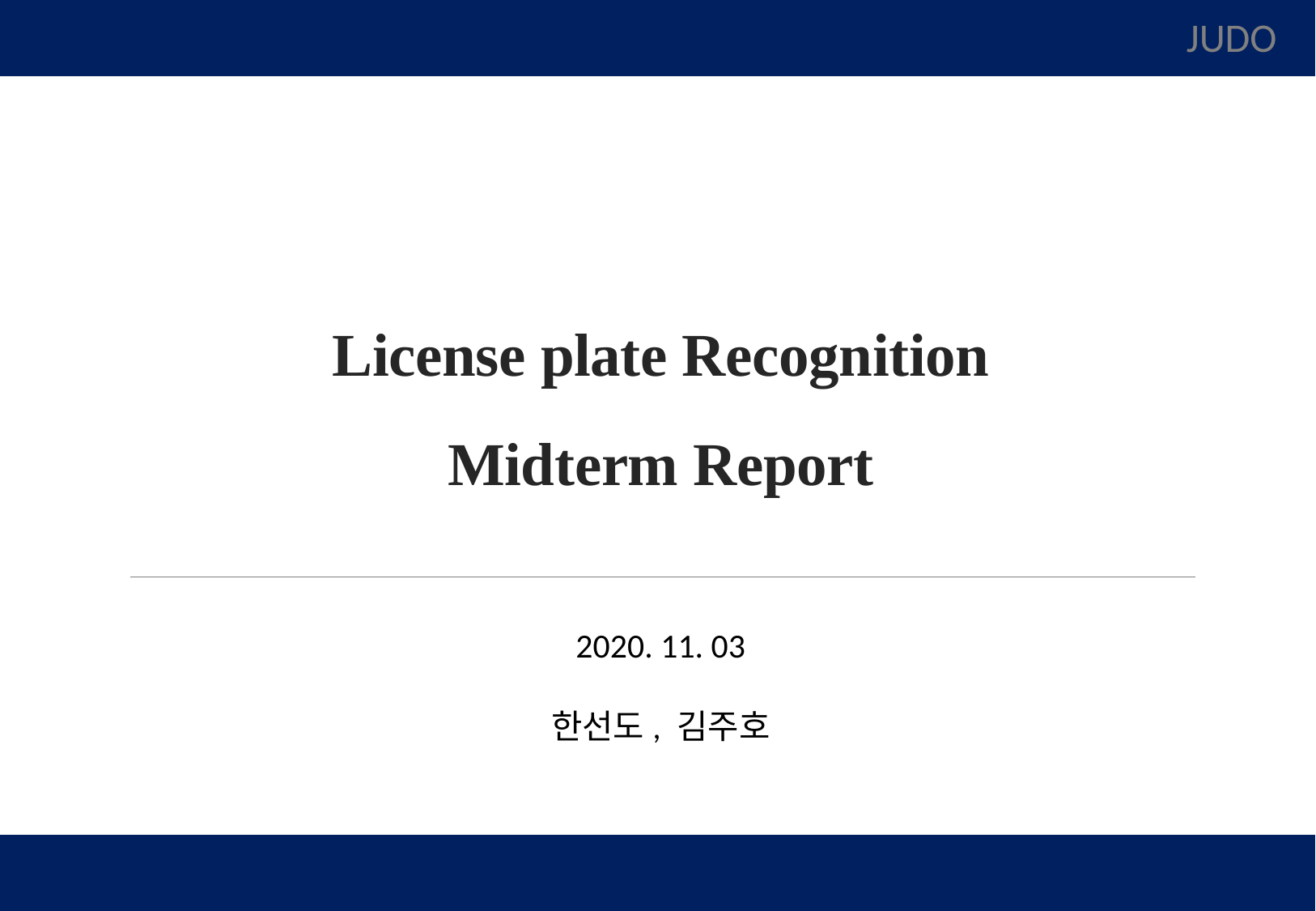

JUDO
# License plate Recognition Midterm Report
2020. 11. 03

한선도, 김주호